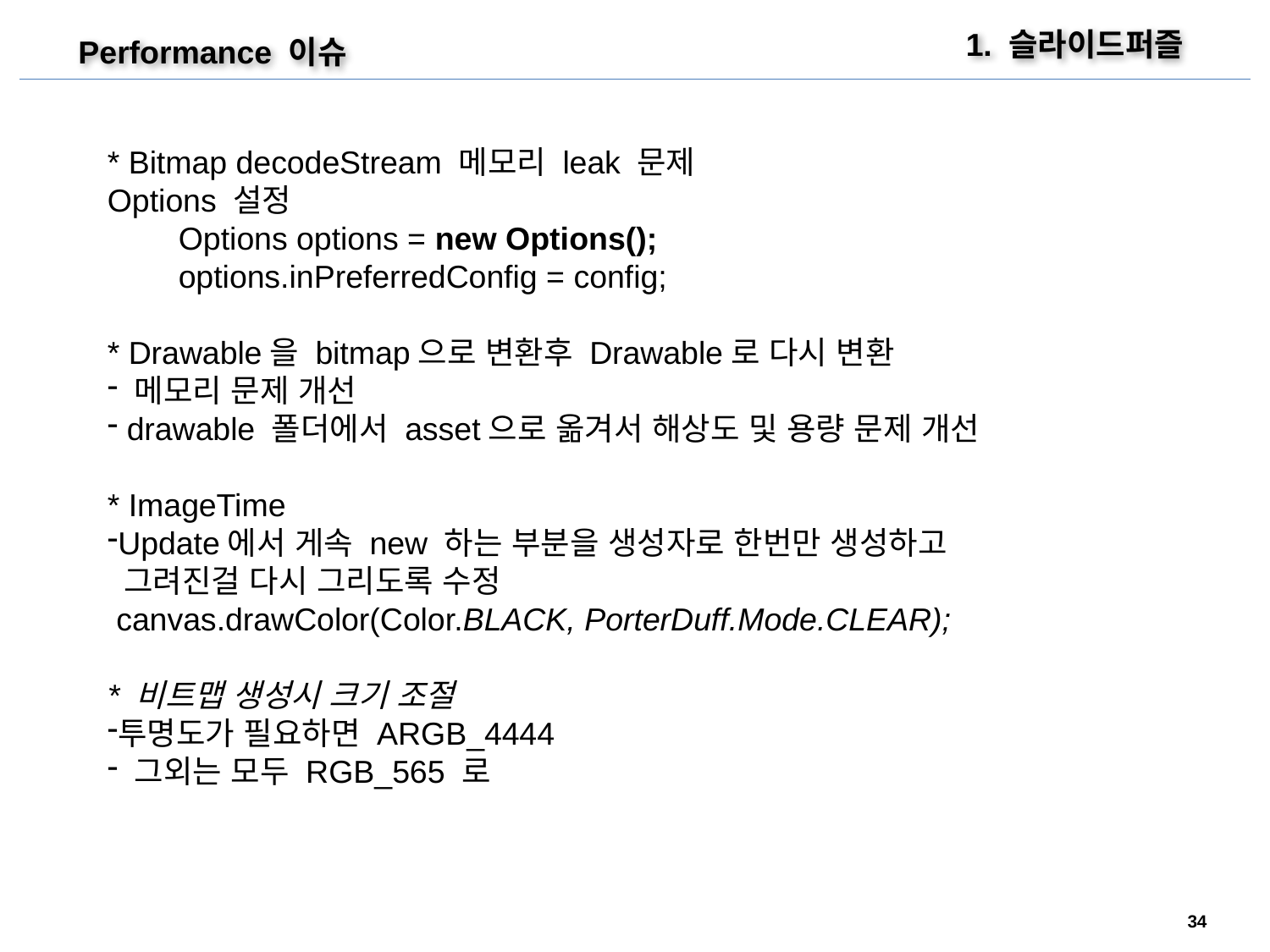

1. 슬라이드퍼즐
Performance 이슈
* Bitmap decodeStream 메모리 leak 문제
Options 설정
        Options options = new Options();
        options.inPreferredConfig = config;

* Drawable을 bitmap으로 변환후 Drawable로 다시 변환
 메모리 문제 개선
 drawable 폴더에서 asset으로 옮겨서 해상도 및 용량 문제 개선

* ImageTime
Update에서 게속 new 하는 부분을 생성자로 한번만 생성하고
 그려진걸 다시 그리도록 수정
 canvas.drawColor(Color.BLACK, PorterDuff.Mode.CLEAR);

* 비트맵 생성시 크기 조절
투명도가 필요하면 ARGB_4444
 그외는 모두 RGB_565 로